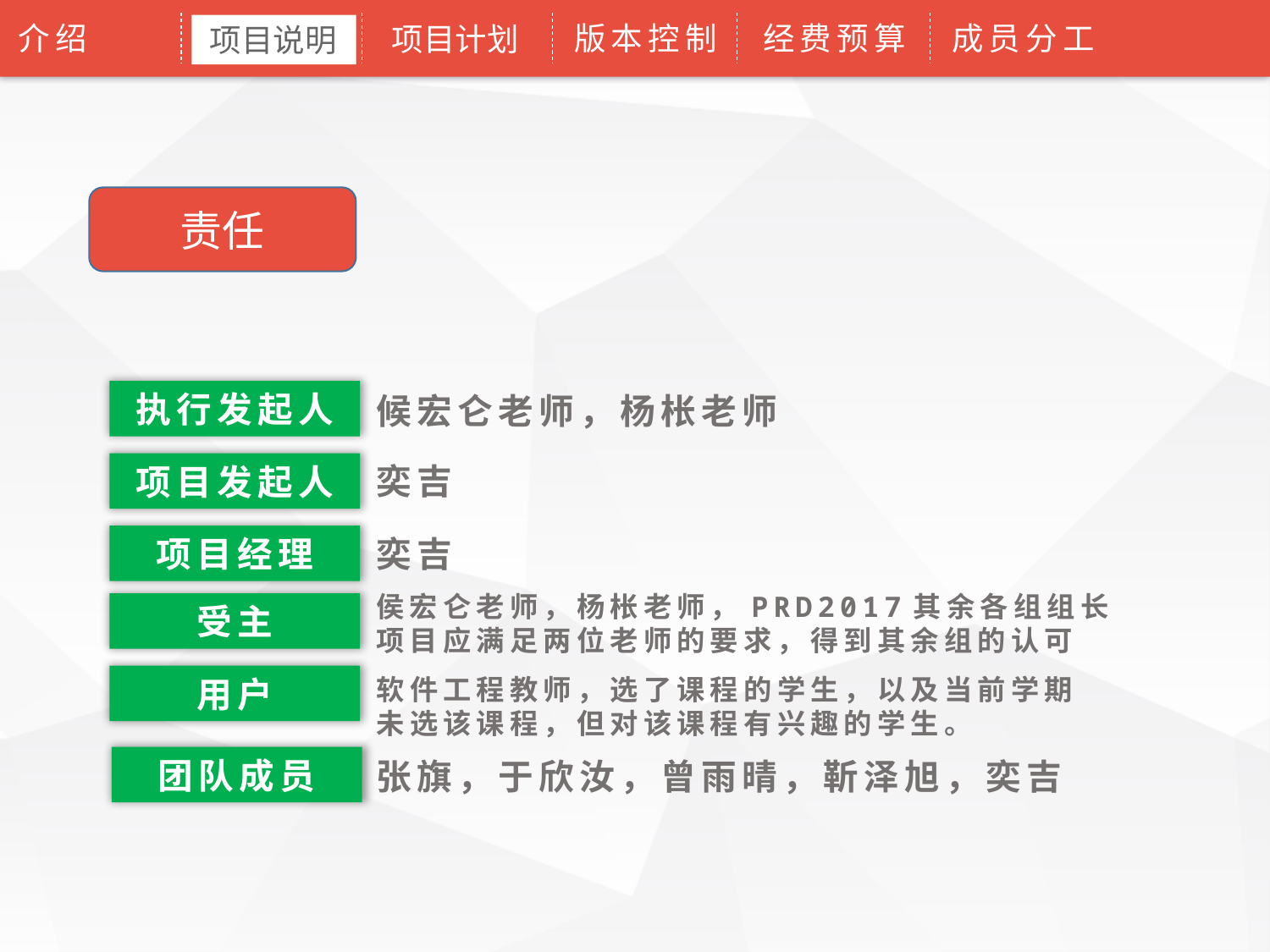

介绍
版本控制
经费预算
成员分工
项目计划
项目说明

责任
执行发起人
候宏仑老师，杨枨老师
项目发起人
奕吉
项目经理
奕吉
侯宏仑老师，杨枨老师，PRD2017其余各组组长
项目应满足两位老师的要求，得到其余组的认可
受主
用户
软件工程教师，选了课程的学生，以及当前学期未选该课程，但对该课程有兴趣的学生。
团队成员
张旗，于欣汝，曾雨晴，靳泽旭，奕吉